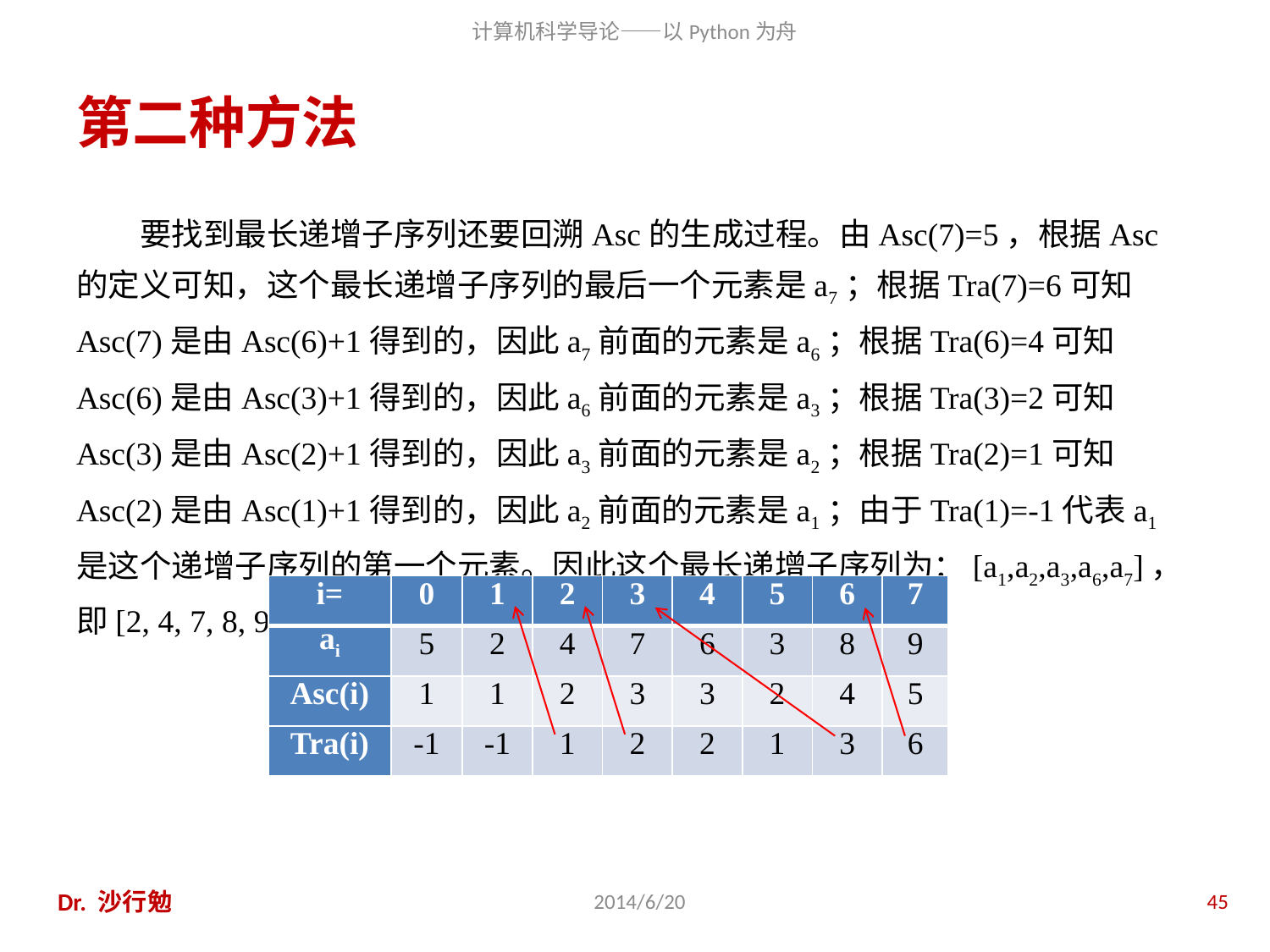

# 第二种方法
要找到最长递增子序列还要回溯Asc的生成过程。由Asc(7)=5，根据Asc的定义可知，这个最长递增子序列的最后一个元素是a7；根据Tra(7)=6可知Asc(7)是由Asc(6)+1得到的，因此a7前面的元素是a6；根据Tra(6)=4可知Asc(6)是由Asc(3)+1得到的，因此a6前面的元素是a3；根据Tra(3)=2可知Asc(3)是由Asc(2)+1得到的，因此a3前面的元素是a2；根据Tra(2)=1可知Asc(2)是由Asc(1)+1得到的，因此a2前面的元素是a1；由于Tra(1)=-1代表a1是这个递增子序列的第一个元素。因此这个最长递增子序列为：[a1,a2,a3,a6,a7]，即[2, 4, 7, 8, 9]。如下表红色箭头所示。
| i= | 0 | 1 | 2 | 3 | 4 | 5 | 6 | 7 |
| --- | --- | --- | --- | --- | --- | --- | --- | --- |
| ai | 5 | 2 | 4 | 7 | 6 | 3 | 8 | 9 |
| Asc(i) | 1 | 1 | 2 | 3 | 3 | 2 | 4 | 5 |
| Tra(i) | -1 | -1 | 1 | 2 | 2 | 1 | 3 | 6 |
Dr. 沙行勉
2014/6/20
45